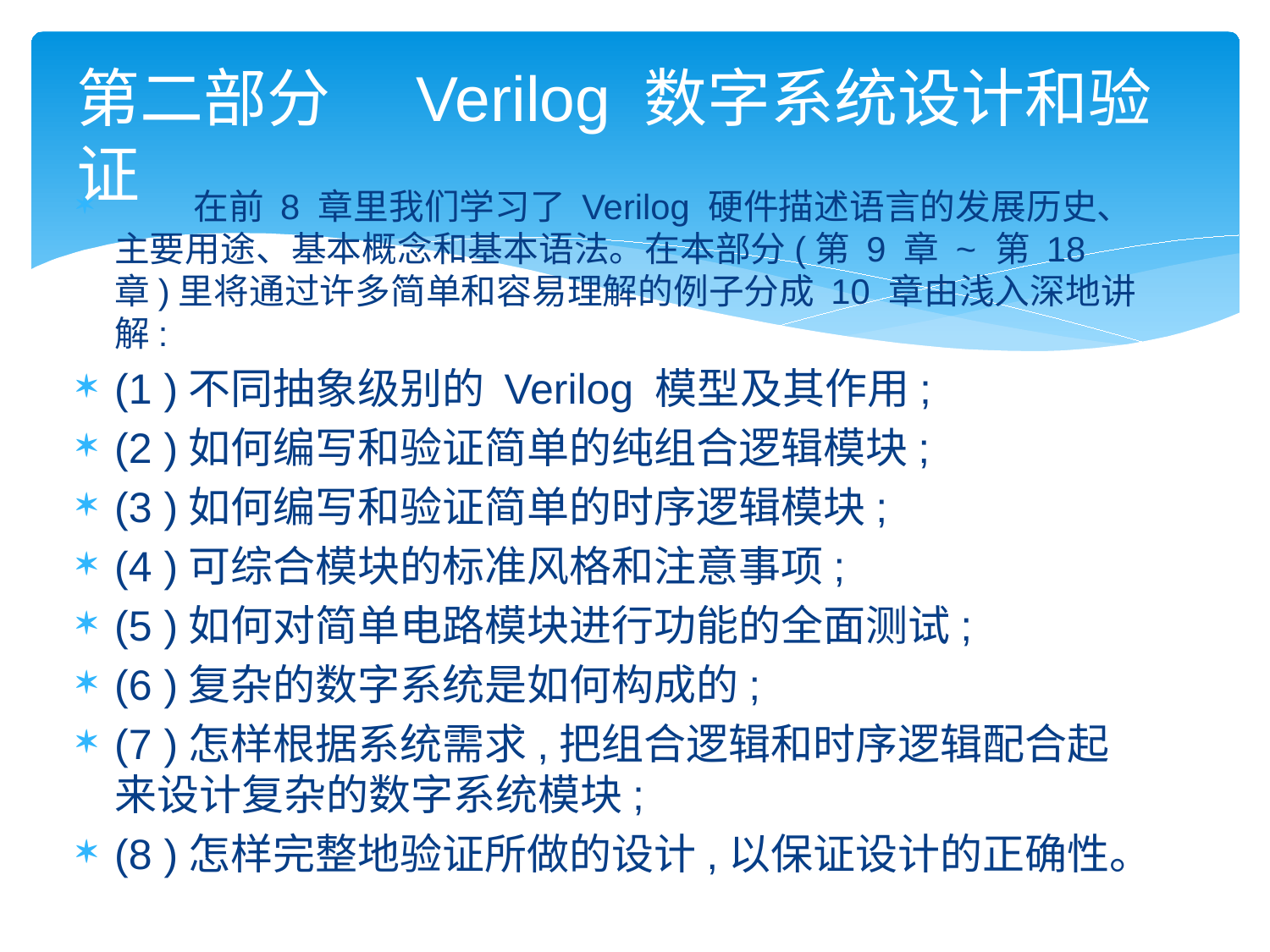

# 第二部分     Verilog 数字系统设计和验证
         在前 8 章里我们学习了 Verilog 硬件描述语言的发展历史、主要用途、基本概念和基本语法。在本部分(第 9 章 ~ 第 18 章)里将通过许多简单和容易理解的例子分成 10 章由浅入深地讲解:
(1 )不同抽象级别的 Verilog 模型及其作用;
(2 )如何编写和验证简单的纯组合逻辑模块;
(3 )如何编写和验证简单的时序逻辑模块;
(4 )可综合模块的标准风格和注意事项;
(5 )如何对简单电路模块进行功能的全面测试;
(6 )复杂的数字系统是如何构成的;
(7 )怎样根据系统需求,把组合逻辑和时序逻辑配合起来设计复杂的数字系统模块;
(8 )怎样完整地验证所做的设计,以保证设计的正确性。